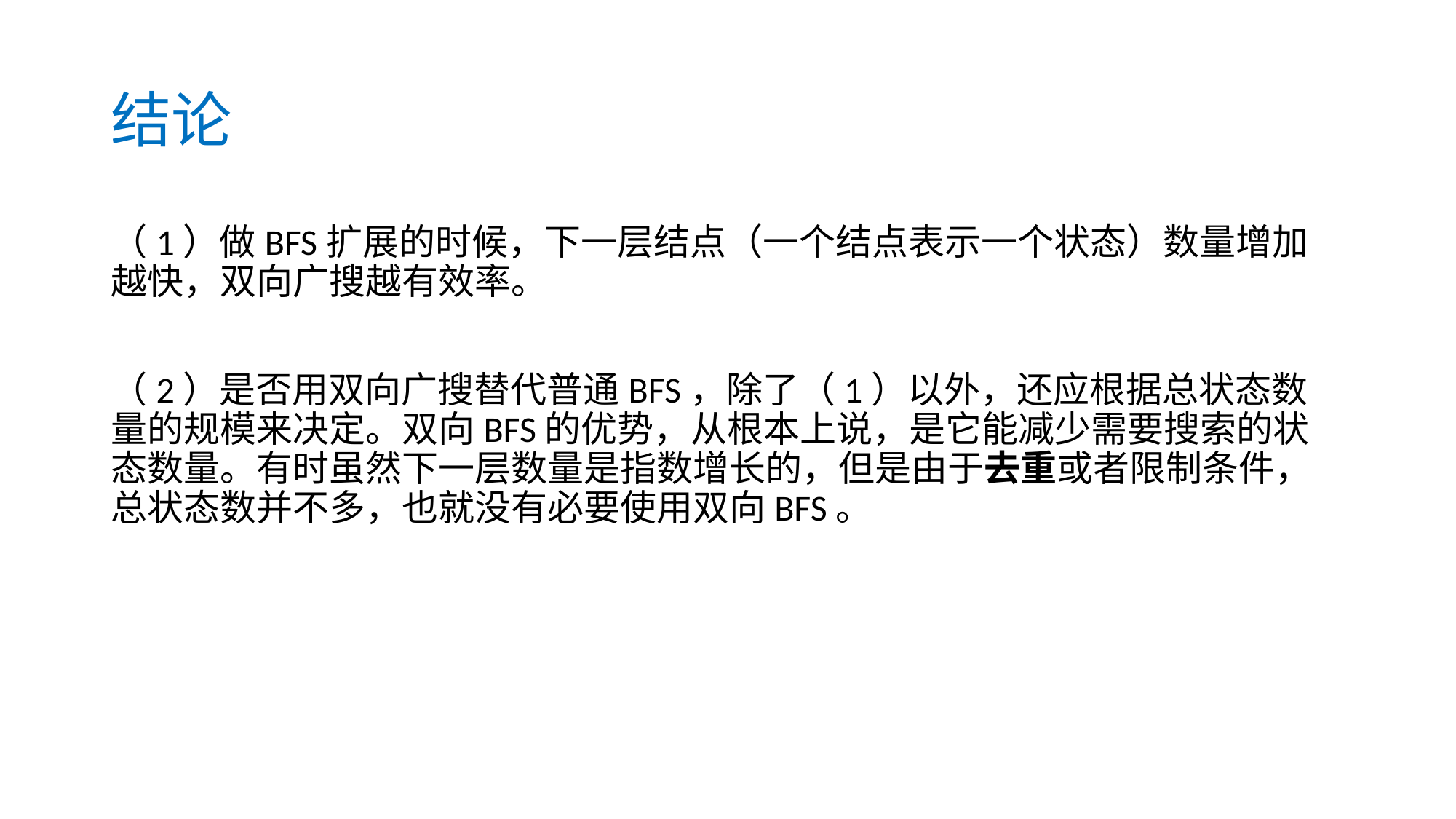

# 结论
（1）做BFS扩展的时候，下一层结点（一个结点表示一个状态）数量增加越快，双向广搜越有效率。

（2）是否用双向广搜替代普通BFS，除了（1）以外，还应根据总状态数量的规模来决定。双向BFS的优势，从根本上说，是它能减少需要搜索的状态数量。有时虽然下一层数量是指数增长的，但是由于去重或者限制条件，总状态数并不多，也就没有必要使用双向BFS。